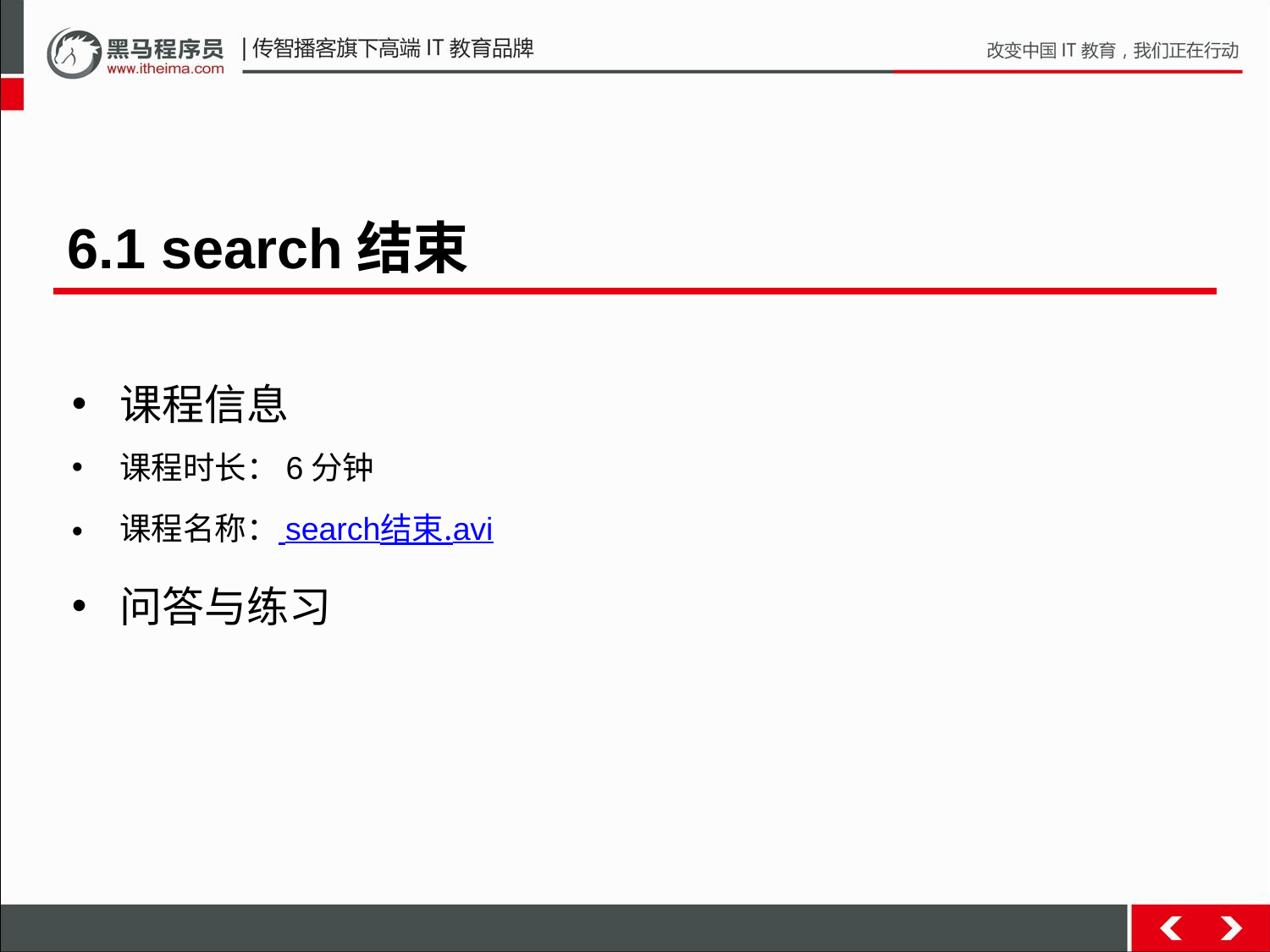

6.1 search结束
课程信息
课程时长：6分钟
课程名称： search结束.avi
问答与练习